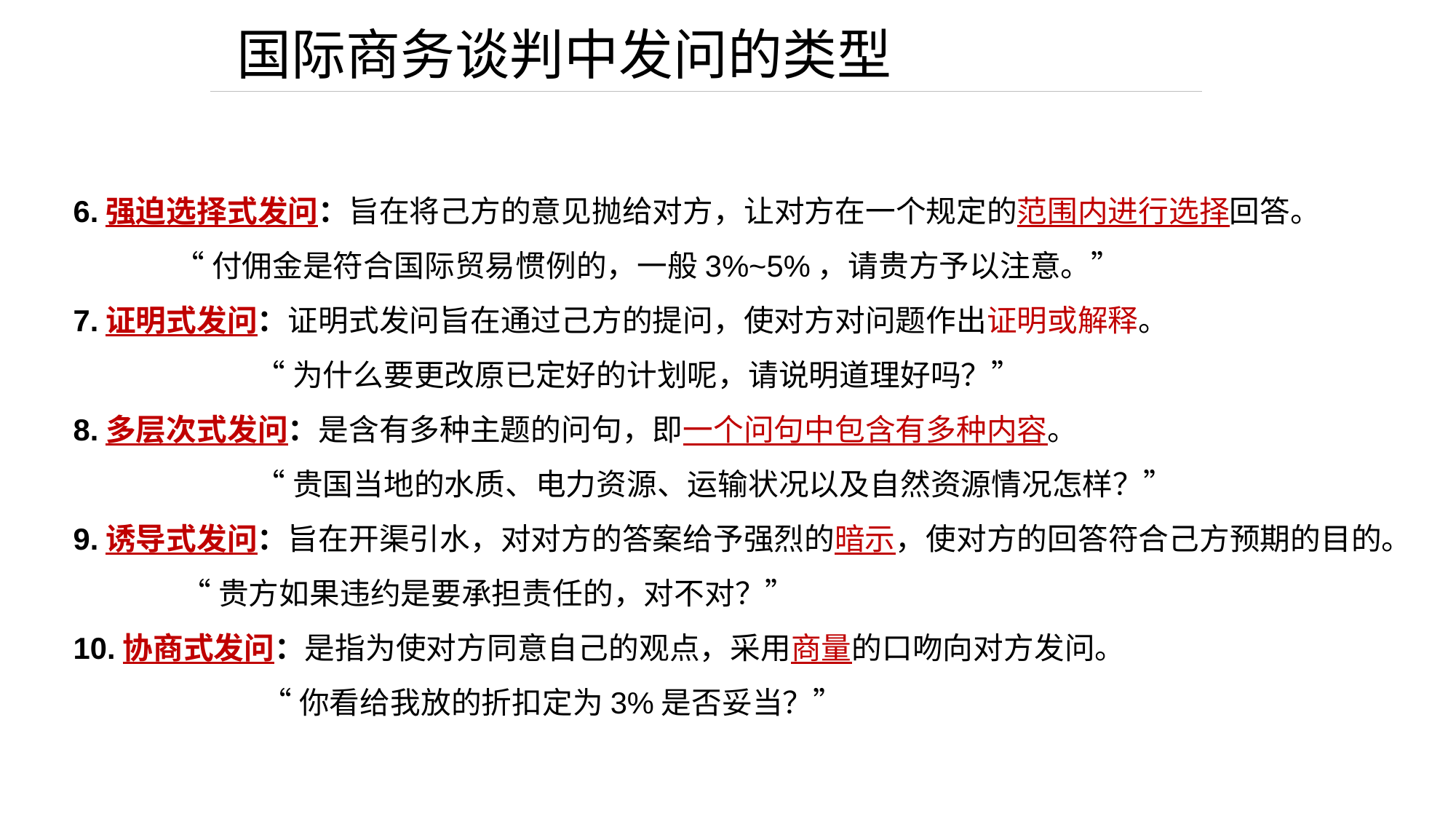

国际商务谈判中发问的类型
6.强迫选择式发问：旨在将己方的意见抛给对方，让对方在一个规定的范围内进行选择回答。
               “付佣金是符合国际贸易惯例的，一般3%~5%，请贵方予以注意。”
7.证明式发问：证明式发问旨在通过己方的提问，使对方对问题作出证明或解释。
                           “为什么要更改原已定好的计划呢，请说明道理好吗？”
8.多层次式发问：是含有多种主题的问句，即一个问句中包含有多种内容。
                           “贵国当地的水质、电力资源、运输状况以及自然资源情况怎样？”
9.诱导式发问：旨在开渠引水，对对方的答案给予强烈的暗示，使对方的回答符合己方预期的目的。
                “贵方如果违约是要承担责任的，对不对？”
10.协商式发问：是指为使对方同意自己的观点，采用商量的口吻向对方发问。
                            “你看给我放的折扣定为3%是否妥当？”